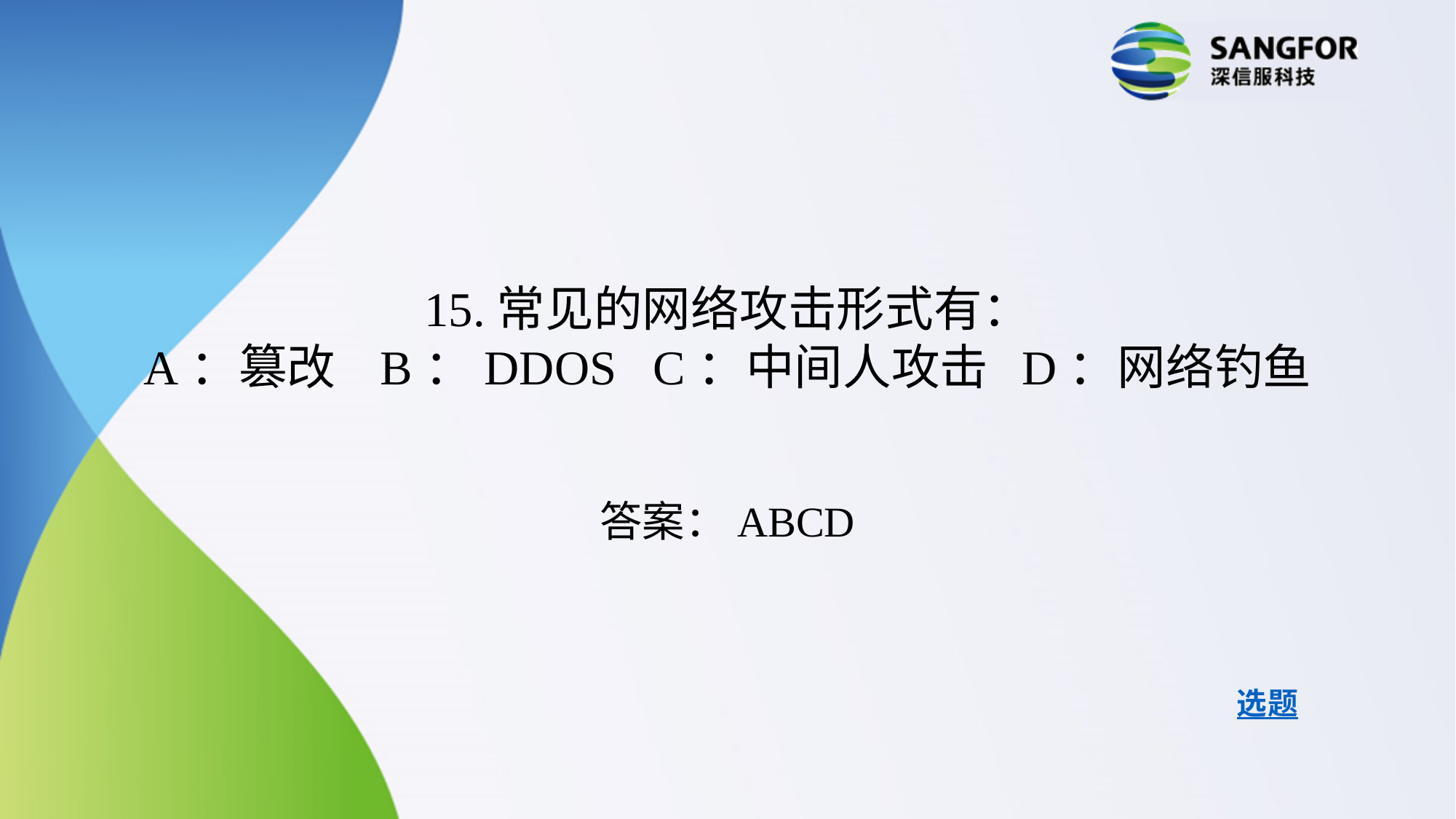

15.常见的网络攻击形式有：
A：篡改   B：DDOS   C：中间人攻击  D：网络钓鱼
答案：ABCD
选题